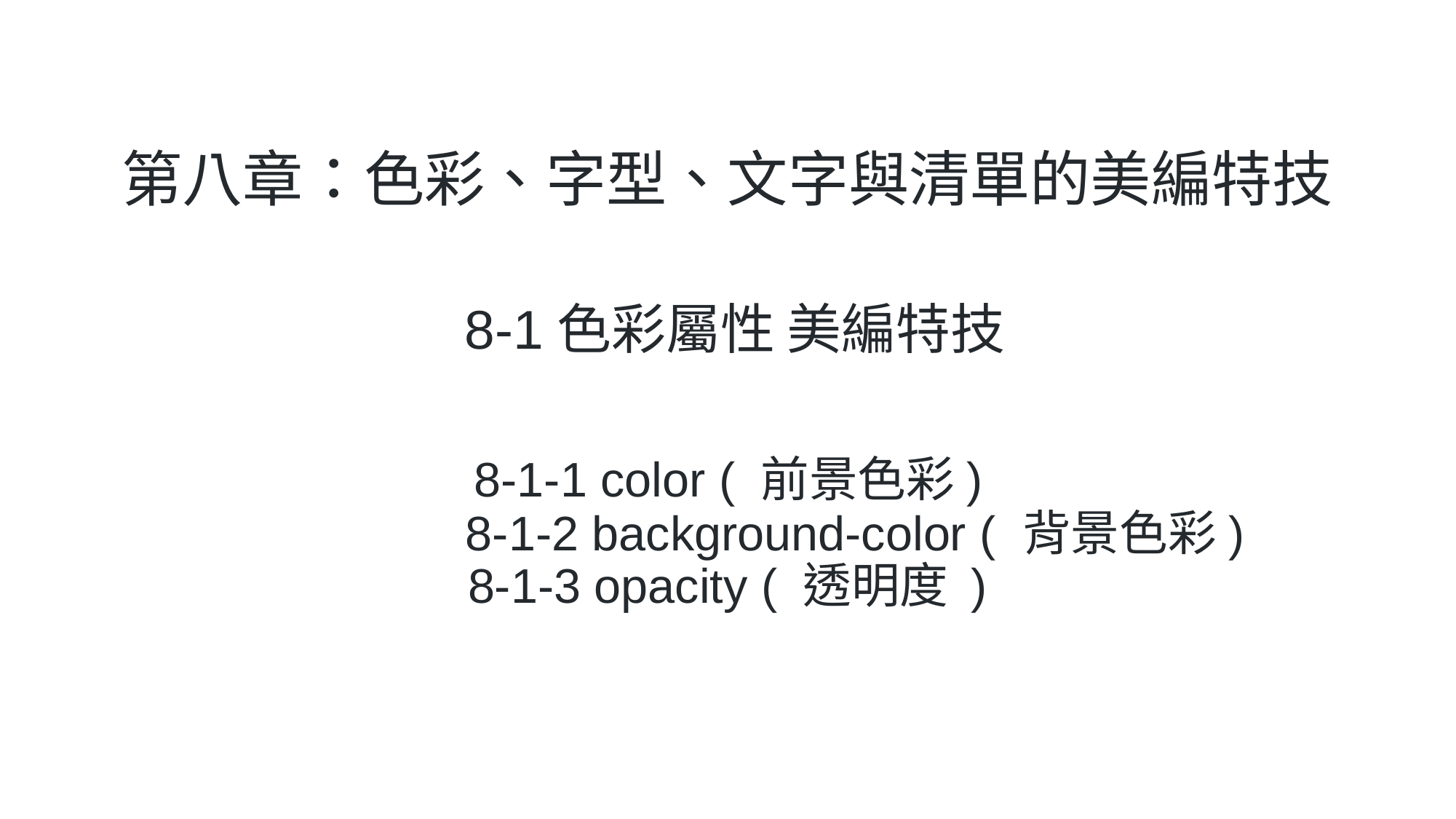

第八章：色彩、字型、文字與清單的美編特技
 8-1色彩屬性 美編特技

 8-1-1 color ( 前景色彩)
                   8-1-2 background-color ( 背景色彩)
 8-1-3 opacity ( 透明度 )